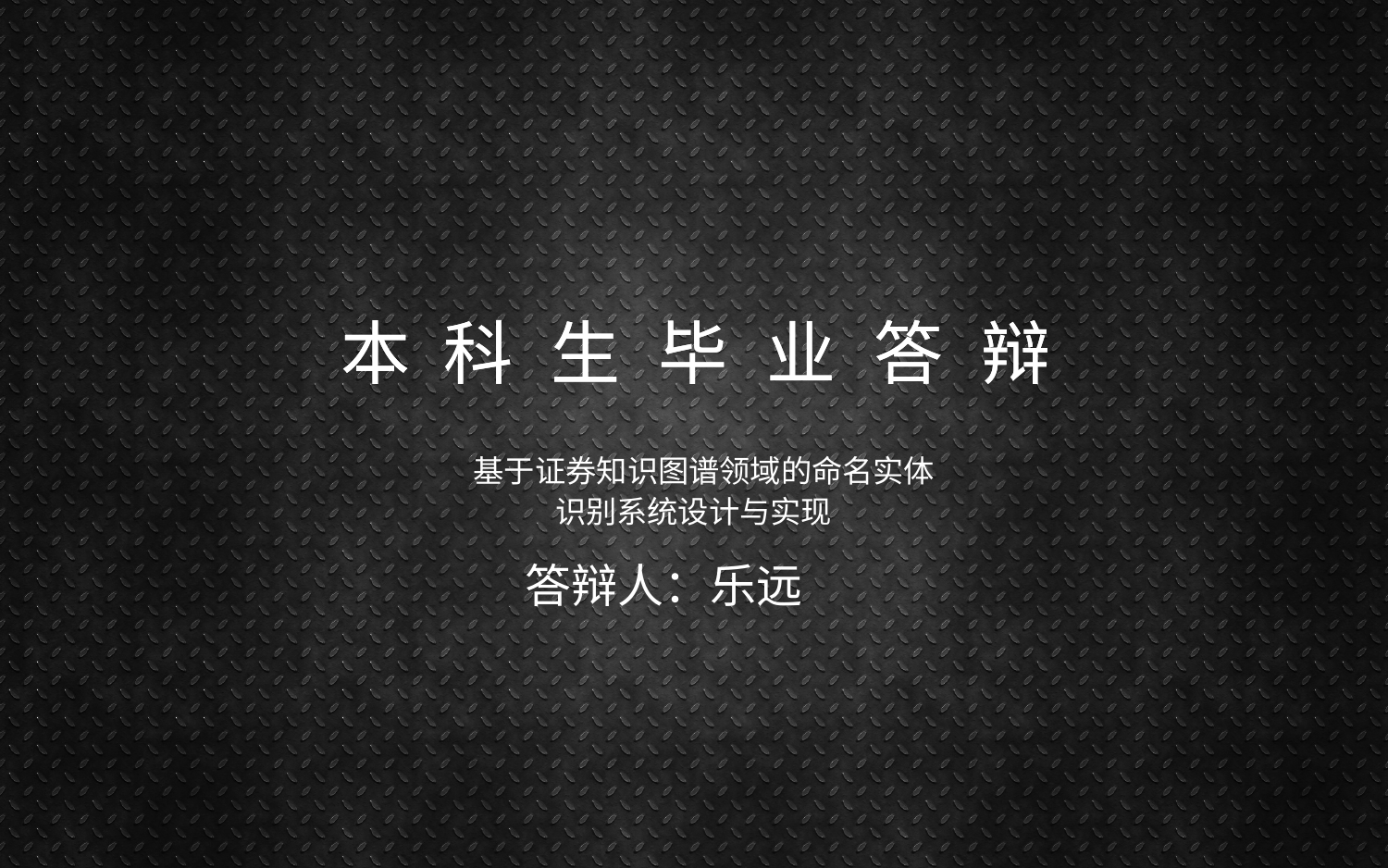

本
科
生
毕
业
答
辩
本
科
生
毕
业
答
辩
 基于证券知识图谱领域的命名实体
识别系统设计与实现
答辩人：乐远